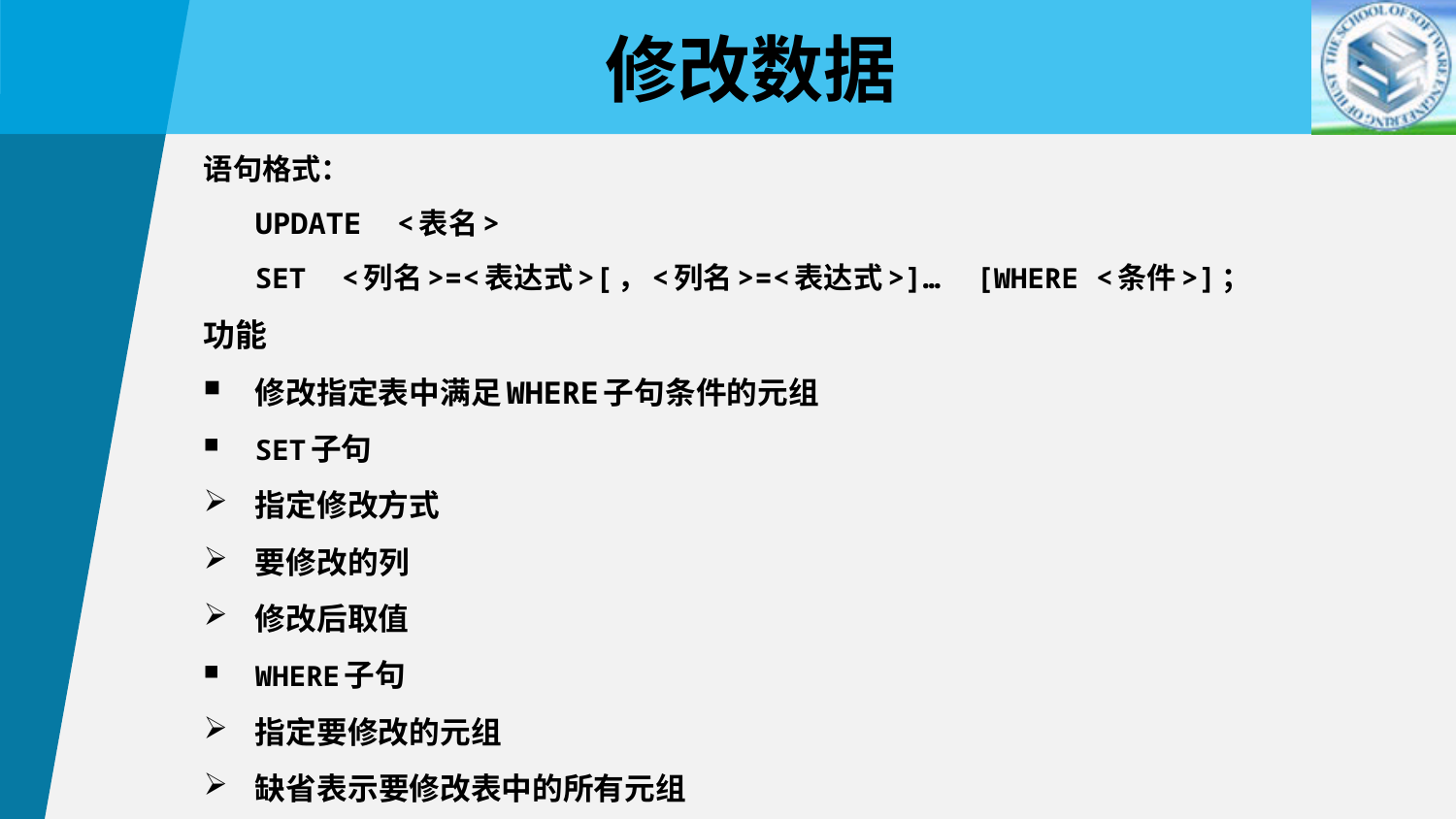

修改数据
语句格式：
	UPDATE  <表名>
	SET  <列名>=<表达式>[，<列名>=<表达式>]…  [WHERE <条件>]；
功能
修改指定表中满足WHERE子句条件的元组
SET子句
指定修改方式
要修改的列
修改后取值
WHERE子句
指定要修改的元组
缺省表示要修改表中的所有元组